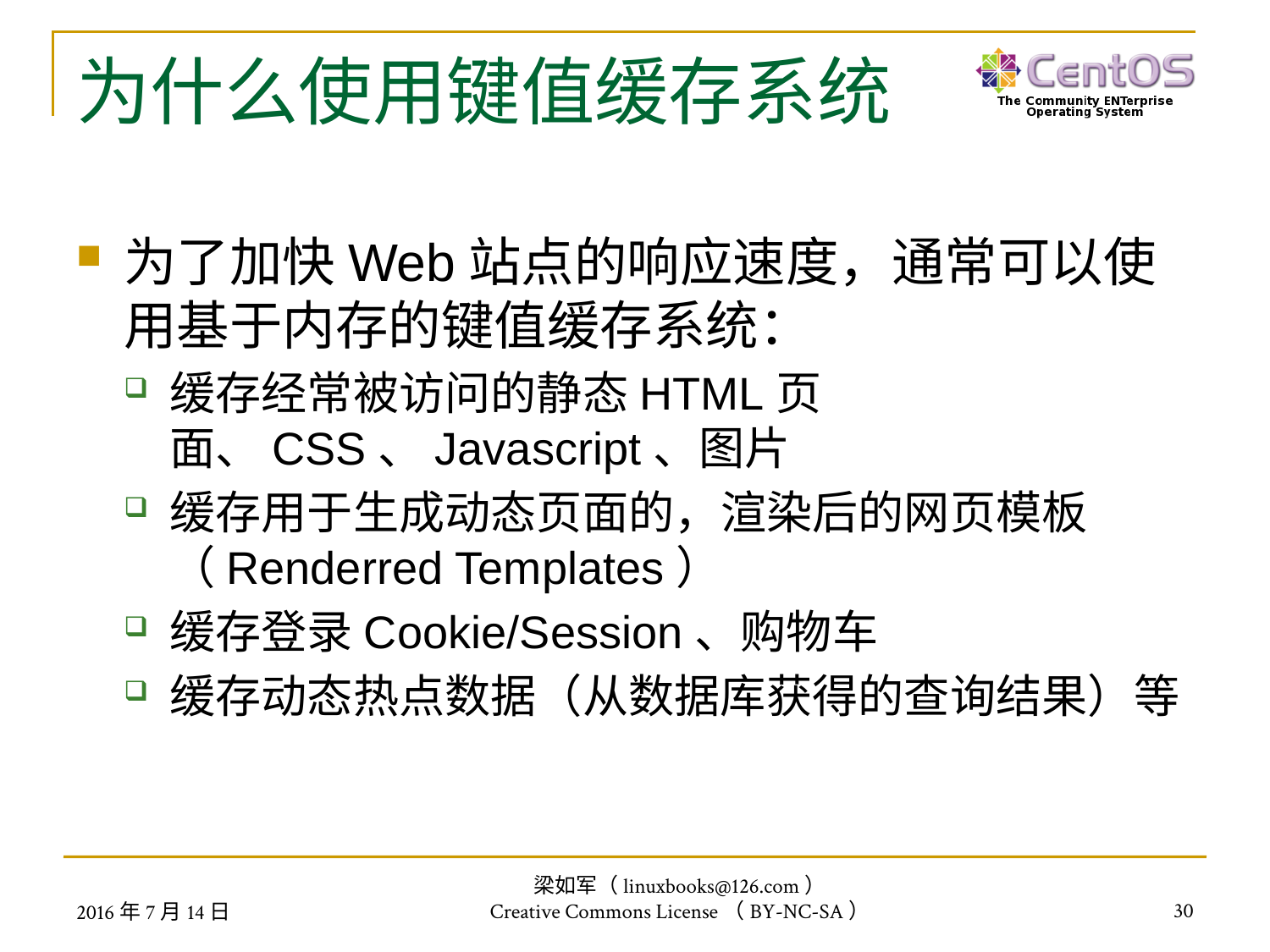

# 为什么使用键值缓存系统
为了加快Web站点的响应速度，通常可以使用基于内存的键值缓存系统：
缓存经常被访问的静态HTML页面、CSS、Javascript、图片
缓存用于生成动态页面的，渲染后的网页模板（Renderred Templates）
缓存登录Cookie/Session、购物车
缓存动态热点数据（从数据库获得的查询结果）等
梁如军（linuxbooks@126.com）
Creative Commons License（BY-NC-SA）
2016年7月14日
30